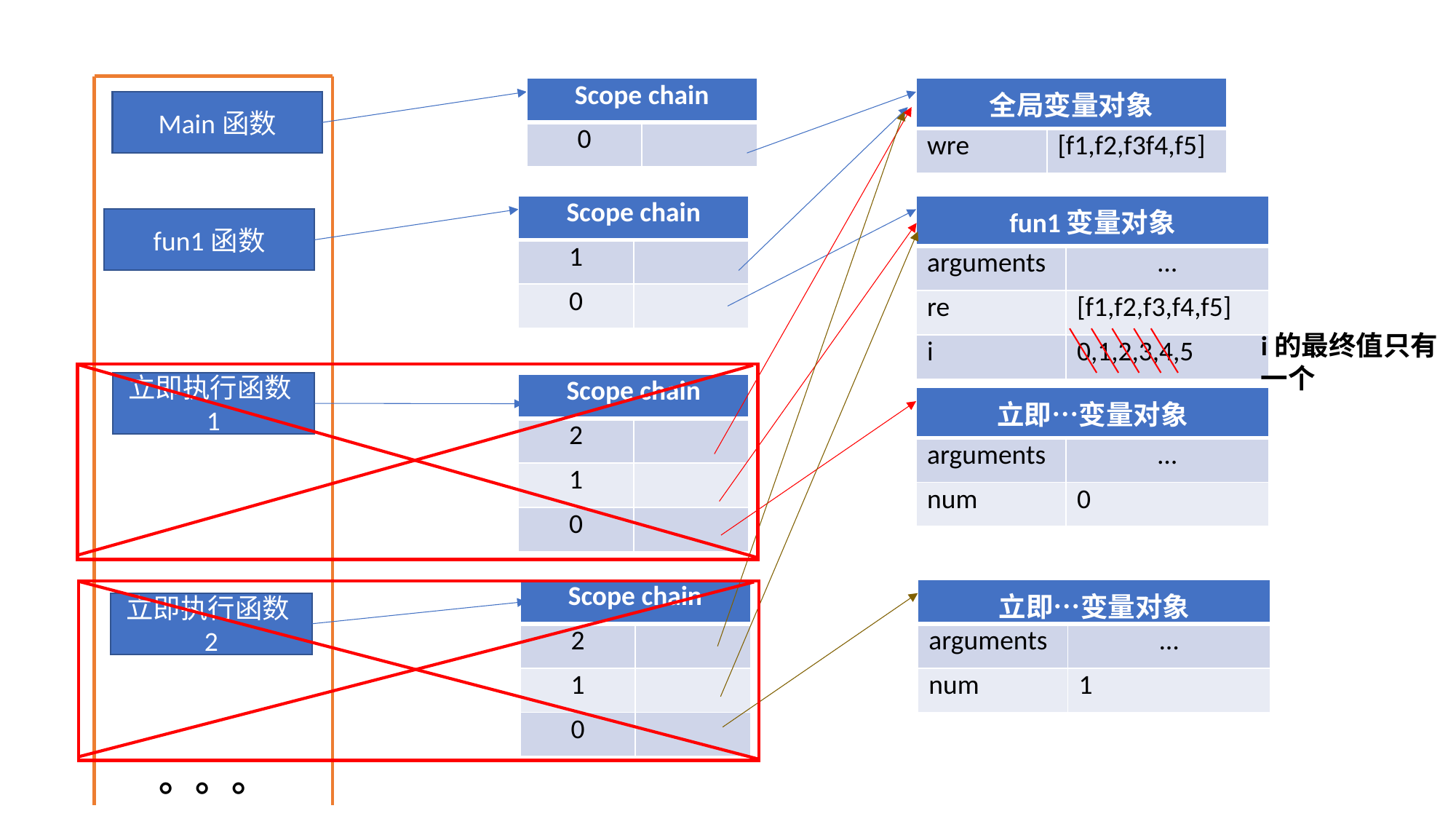

| Scope chain |  |
| --- | --- |
| 0 |  |
| 全局变量对象 |  |
| --- | --- |
| wre | [f1,f2,f3f4,f5] |
Main函数
| Scope chain |  |
| --- | --- |
| 1 |  |
| 0 |  |
| fun1变量对象 |  |
| --- | --- |
| arguments | … |
| re | [f1,f2,f3,f4,f5] |
| i | 0,1,2,3,4,5 |
fun1函数
i的最终值只有一个

立即执行函数1
| Scope chain |  |
| --- | --- |
| 2 |  |
| 1 |  |
| 0 |  |
| 立即…变量对象 |  |
| --- | --- |
| arguments | … |
| num | 0 |
| Scope chain |  |
| --- | --- |
| 2 |  |
| 1 |  |
| 0 |  |
| 立即…变量对象 |  |
| --- | --- |
| arguments | … |
| num | 1 |

立即执行函数2
。。。